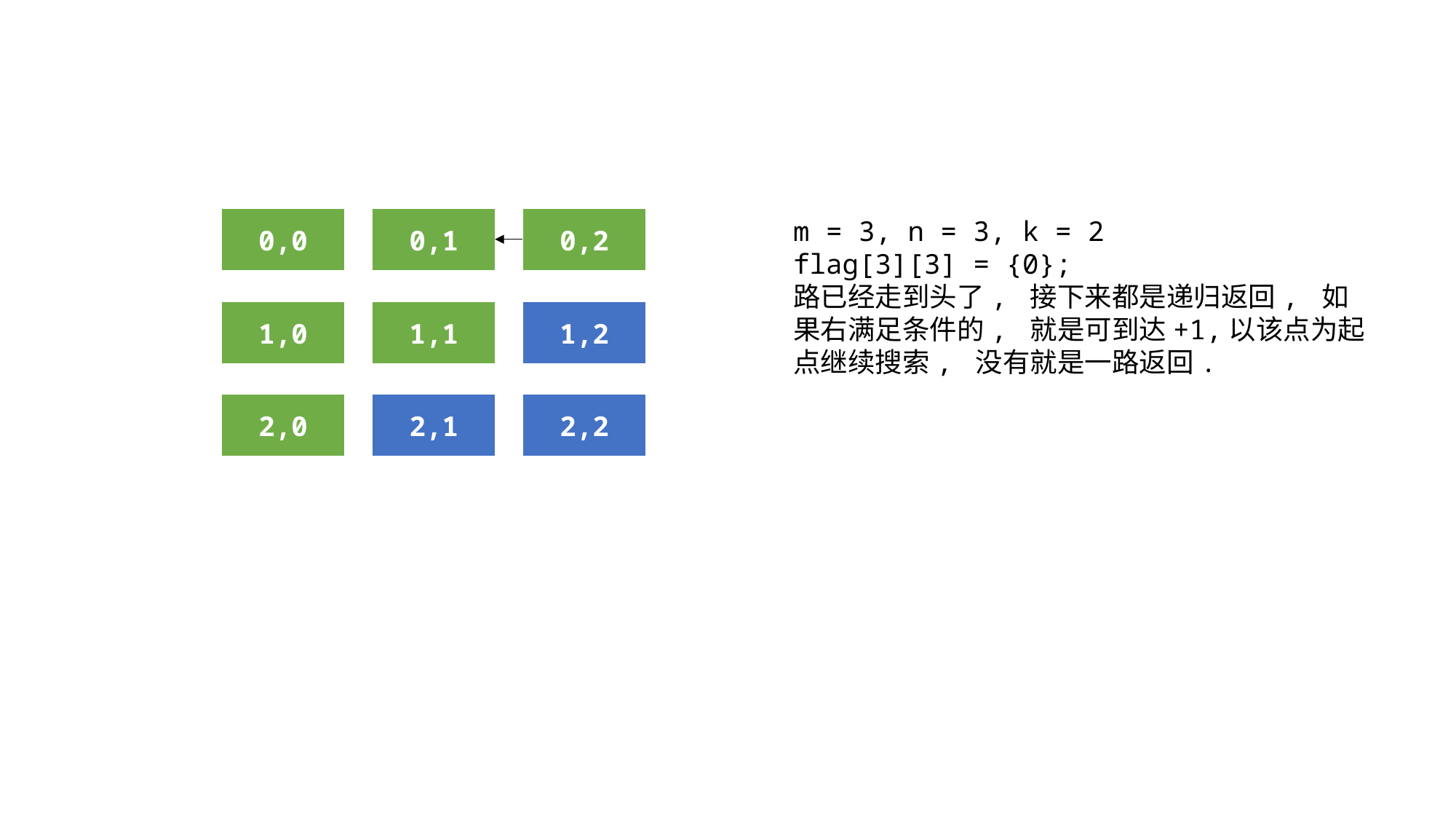

| 0,0 |
| --- |
| 0,1 |
| --- |
| 0,2 |
| --- |
m = 3, n = 3, k = 2
flag[3][3] = {0};
路已经走到头了, 接下来都是递归返回, 如果右满足条件的, 就是可到达+1,以该点为起点继续搜索, 没有就是一路返回.
| 1,0 |
| --- |
| 1,1 |
| --- |
| 1,2 |
| --- |
| 2,0 |
| --- |
| 2,1 |
| --- |
| 2,2 |
| --- |